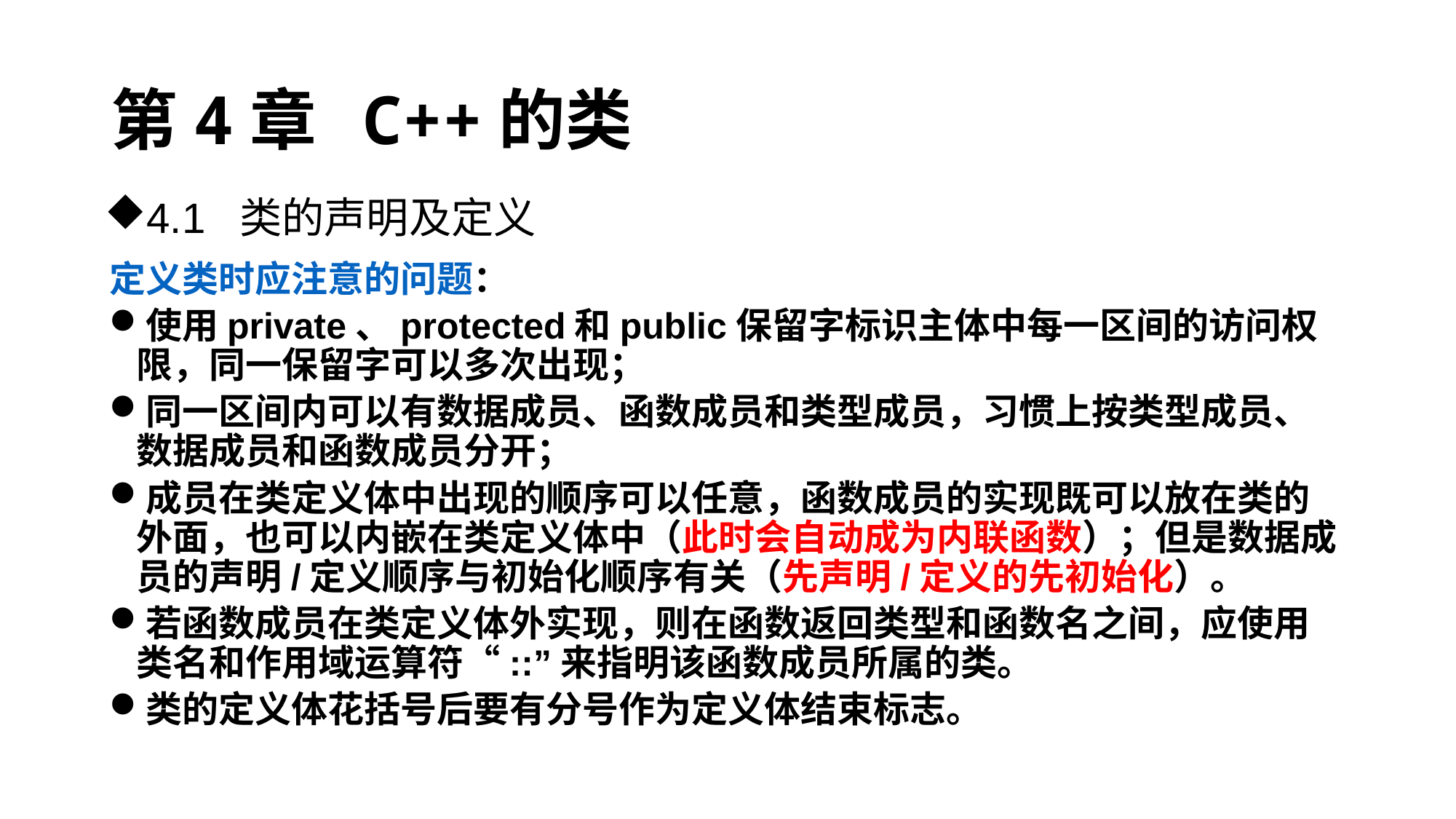

# 第4章  C++的类
4.1  类的声明及定义
定义类时应注意的问题：
使用private、protected和public保留字标识主体中每一区间的访问权限，同一保留字可以多次出现；
同一区间内可以有数据成员、函数成员和类型成员，习惯上按类型成员、数据成员和函数成员分开；
成员在类定义体中出现的顺序可以任意，函数成员的实现既可以放在类的外面，也可以内嵌在类定义体中（此时会自动成为内联函数）；但是数据成员的声明/定义顺序与初始化顺序有关（先声明/定义的先初始化）。
若函数成员在类定义体外实现，则在函数返回类型和函数名之间，应使用类名和作用域运算符“::”来指明该函数成员所属的类。
类的定义体花括号后要有分号作为定义体结束标志。